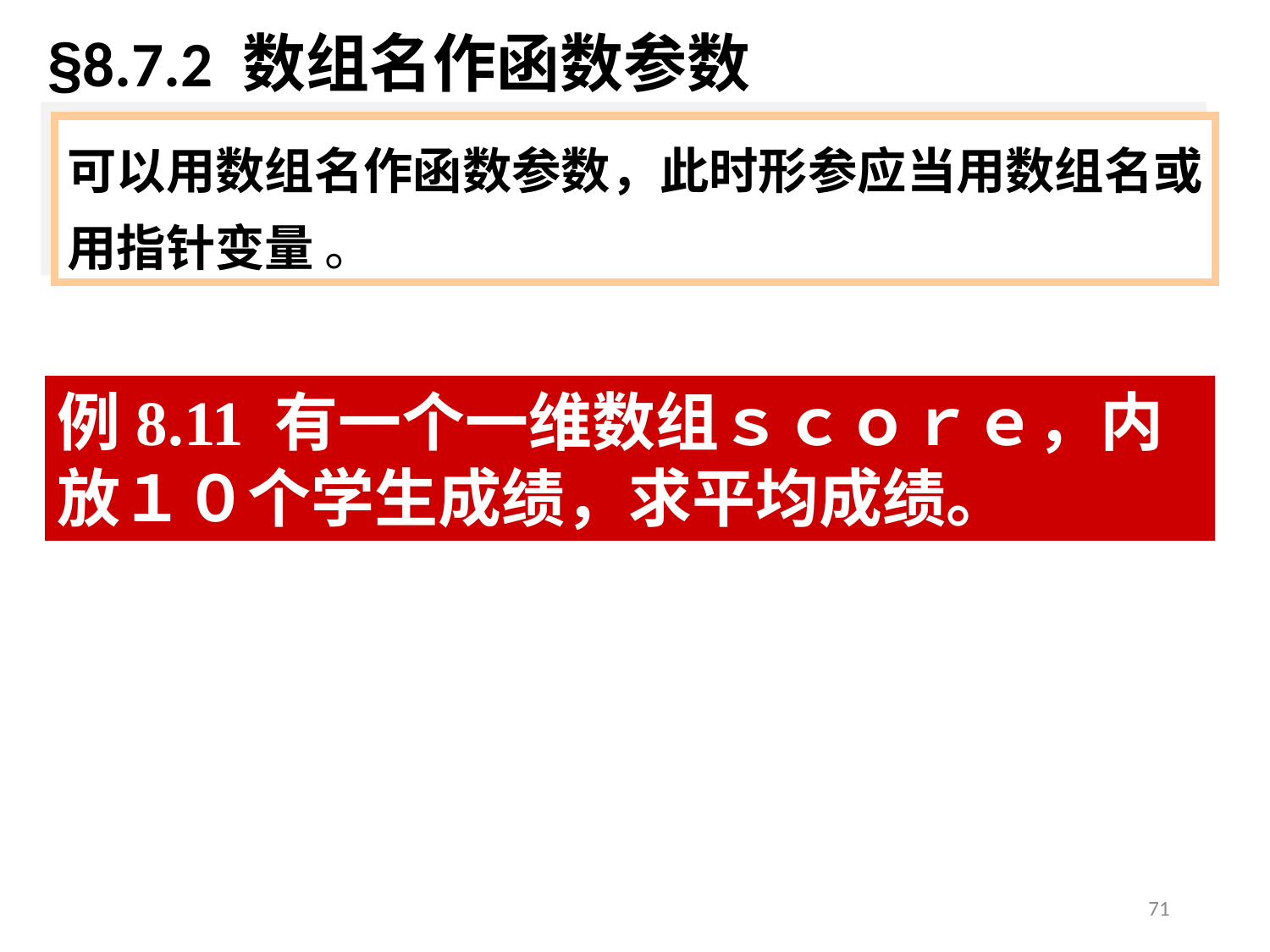

§8.7.2 数组名作函数参数
可以用数组名作函数参数，此时形参应当用数组名或用指针变量 。
例8.11 有一个一维数组ｓｃｏｒｅ，内放１０个学生成绩，求平均成绩。
71